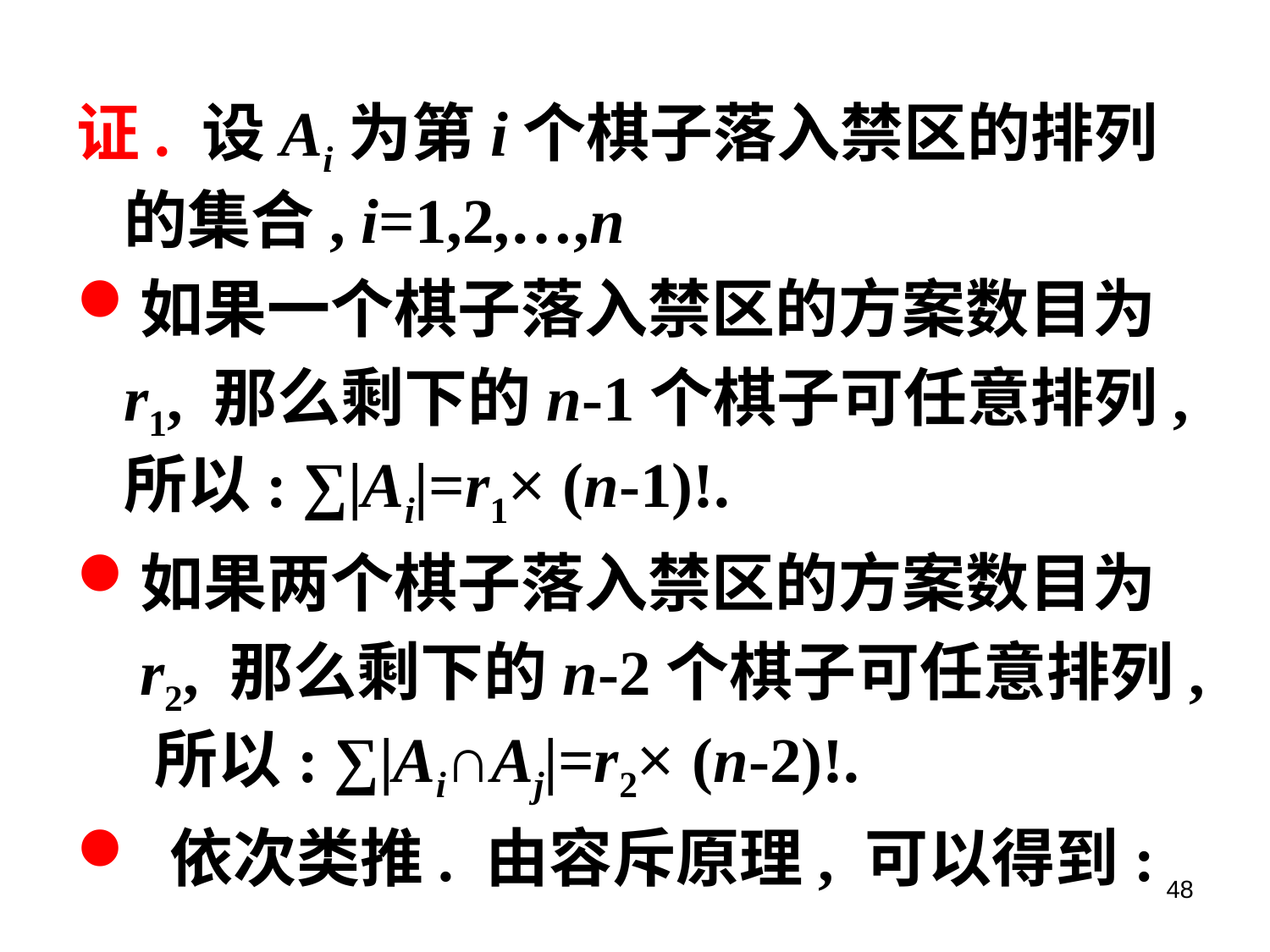

证. 设Ai为第i个棋子落入禁区的排列的集合, i=1,2,…,n
如果一个棋子落入禁区的方案数目为
   r1, 那么剩下的n-1个棋子可任意排列, 所以: ∑|Ai|=r1× (n-1)!.
如果两个棋子落入禁区的方案数目为
    r2, 那么剩下的n-2个棋子可任意排列, 所以: ∑|Ai∩Aj|=r2× (n-2)!.
 依次类推. 由容斥原理, 可以得到:
48